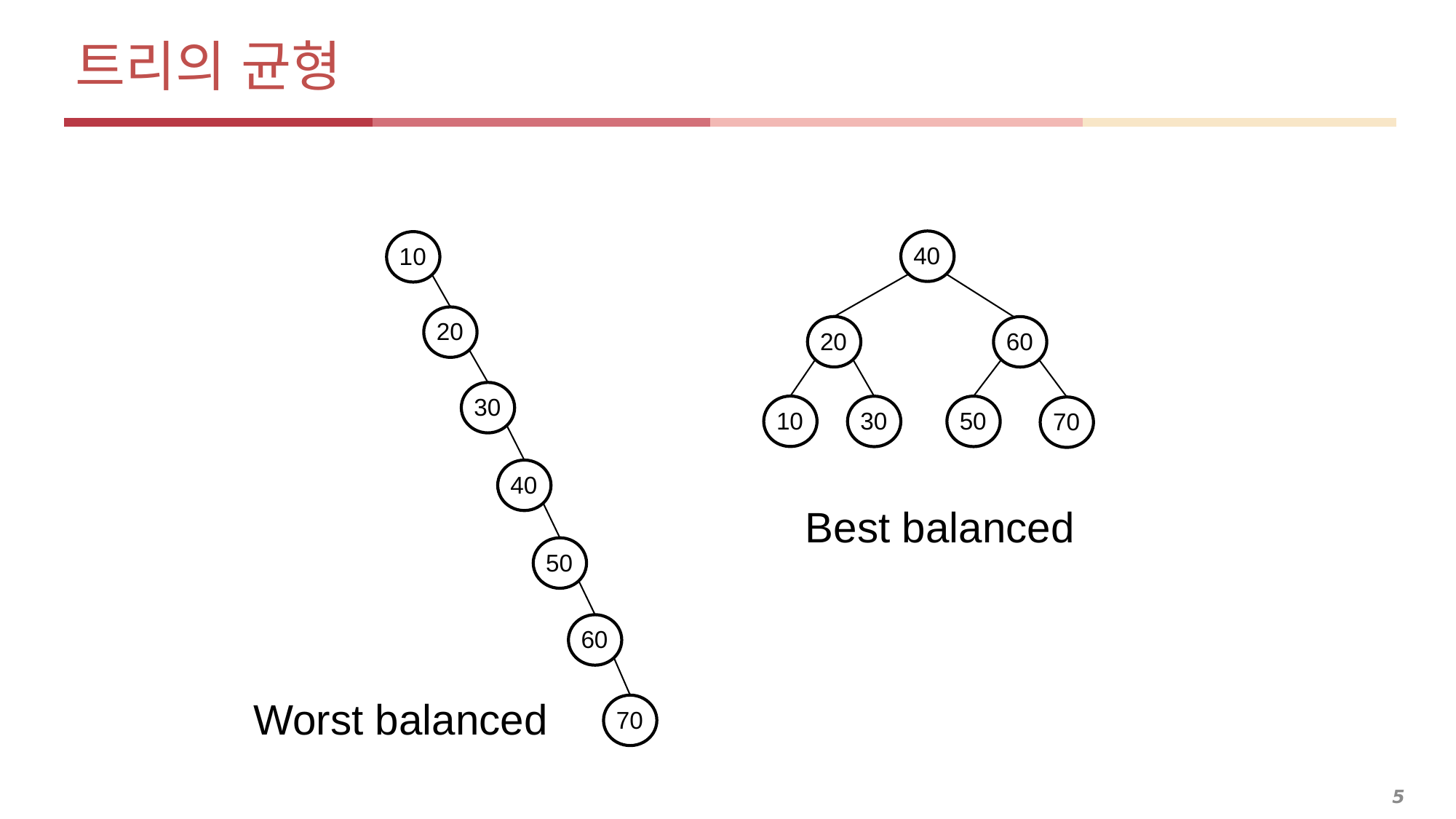

# 트리의 균형

40

10

20

20

60

30

10

50

30

70

40
Best balanced

50

60
Worst balanced

70